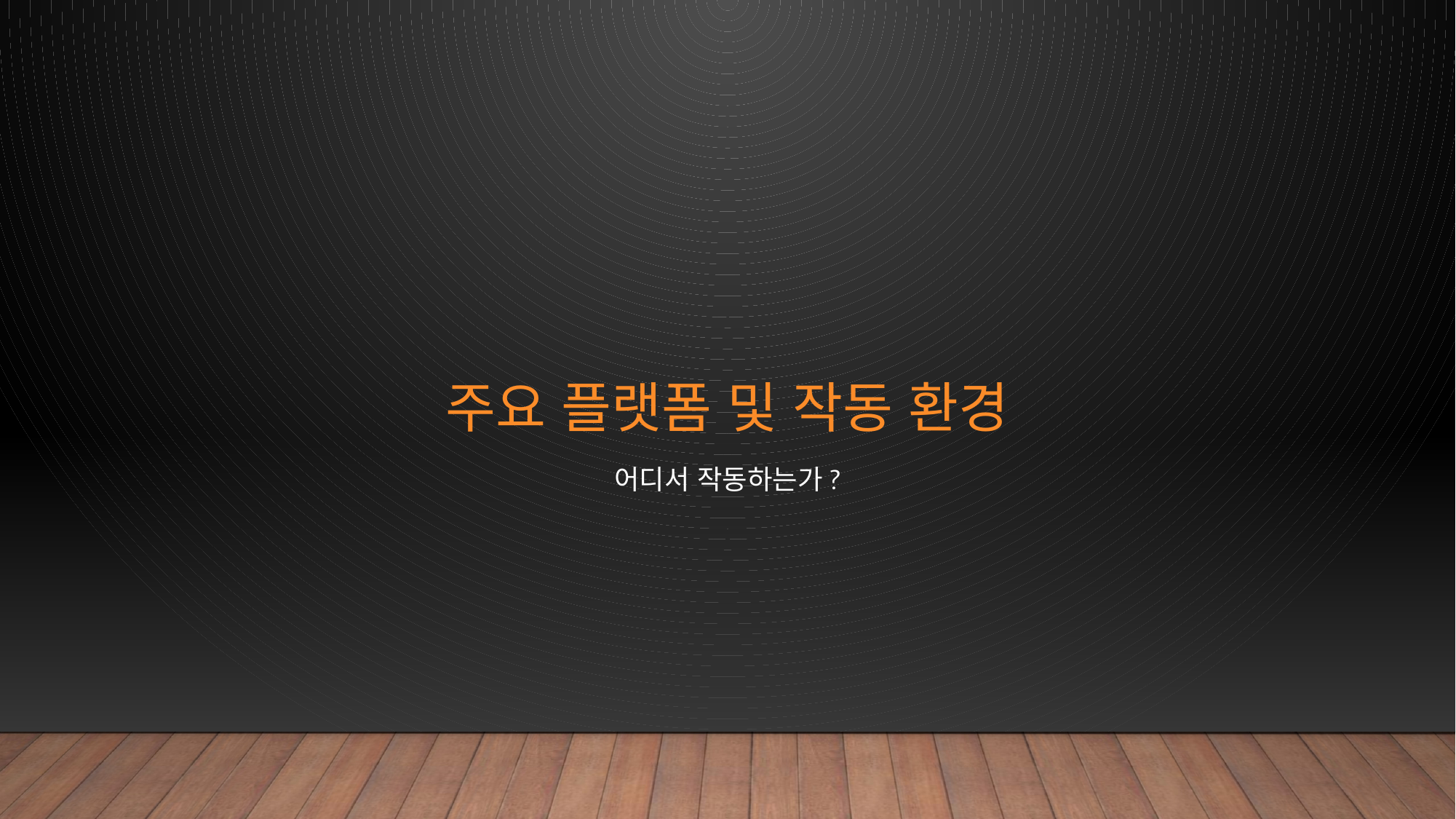

# 주요 플랫폼 및 작동 환경
어디서 작동하는가?